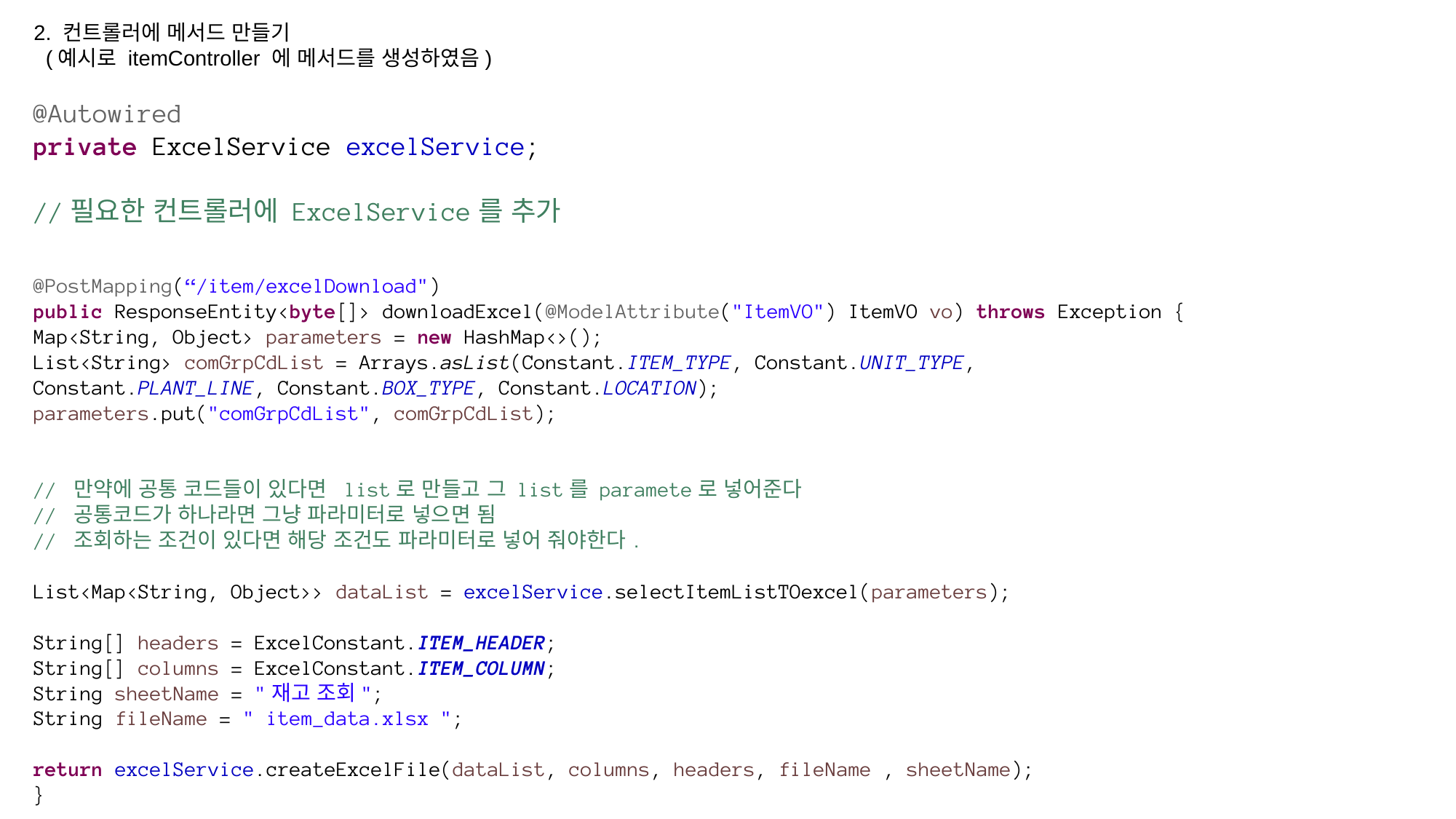

2. 컨트롤러에 메서드 만들기
  (예시로 itemController 에 메서드를 생성하였음)

@Autowired
private ExcelService excelService;

//필요한 컨트롤러에 ExcelService를 추가

@PostMapping(“/item/excelDownload")
public ResponseEntity<byte[]> downloadExcel(@ModelAttribute("ItemVO") ItemVO vo) throws Exception {
Map<String, Object> parameters = new HashMap<>();
List<String> comGrpCdList = Arrays.asList(Constant.ITEM_TYPE, Constant.UNIT_TYPE,
Constant.PLANT_LINE, Constant.BOX_TYPE, Constant.LOCATION);
parameters.put("comGrpCdList", comGrpCdList);

// 만약에 공통 코드들이 있다면  list로 만들고 그 list를 paramete로 넣어준다
// 공통코드가 하나라면 그냥 파라미터로 넣으면 됨
// 조회하는 조건이 있다면 해당 조건도 파라미터로 넣어 줘야한다.
List<Map<String, Object>> dataList = excelService.selectItemListTOexcel(parameters);

String[] headers = ExcelConstant.ITEM_HEADER;
String[] columns = ExcelConstant.ITEM_COLUMN;
String sheetName = "재고 조회";
String fileName = " item_data.xlsx ";

return excelService.createExcelFile(dataList, columns, headers, fileName , sheetName);
}